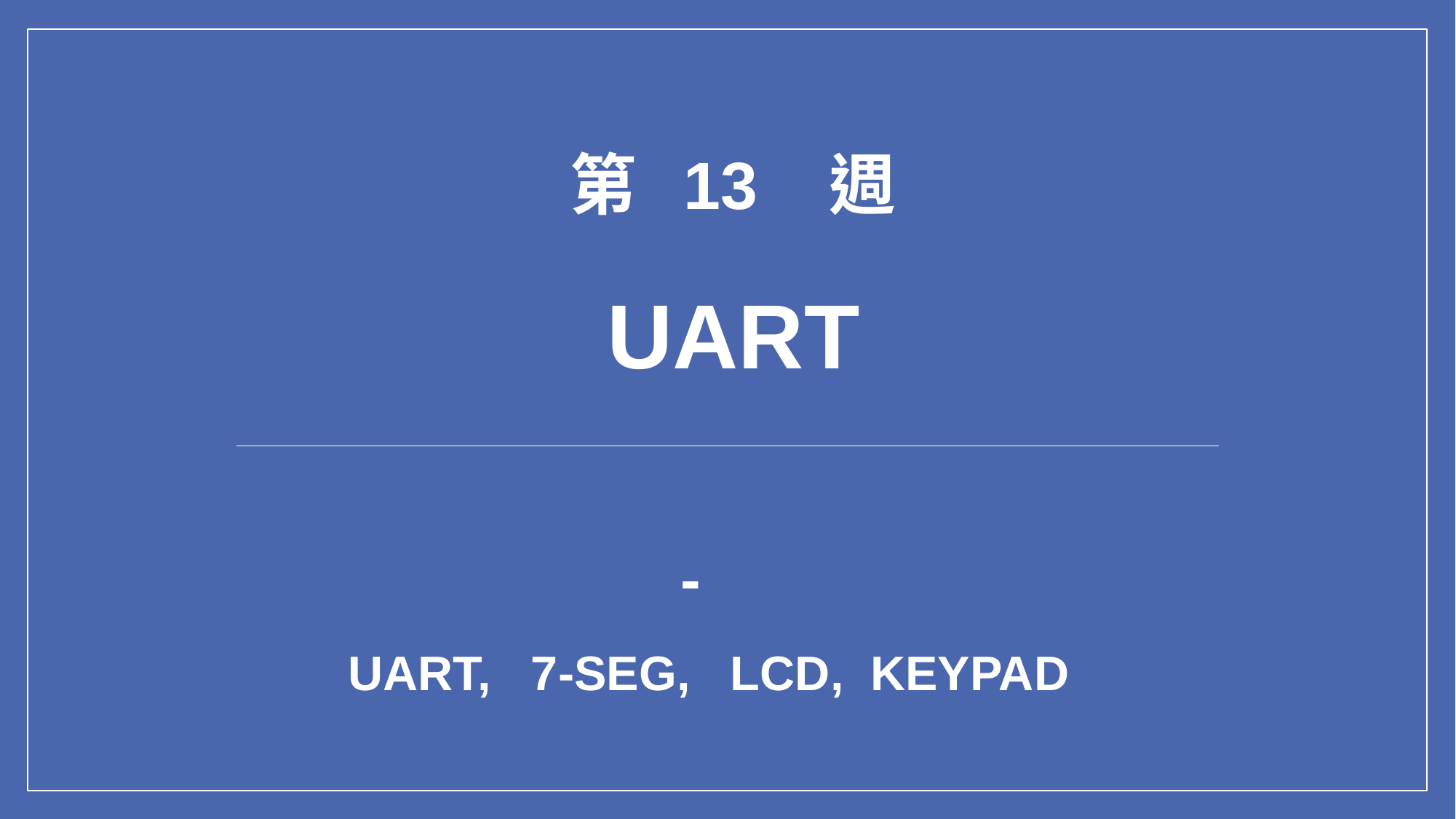

第  13   週
UART
 -
UART,   7-Seg,   LCD,  Keypad